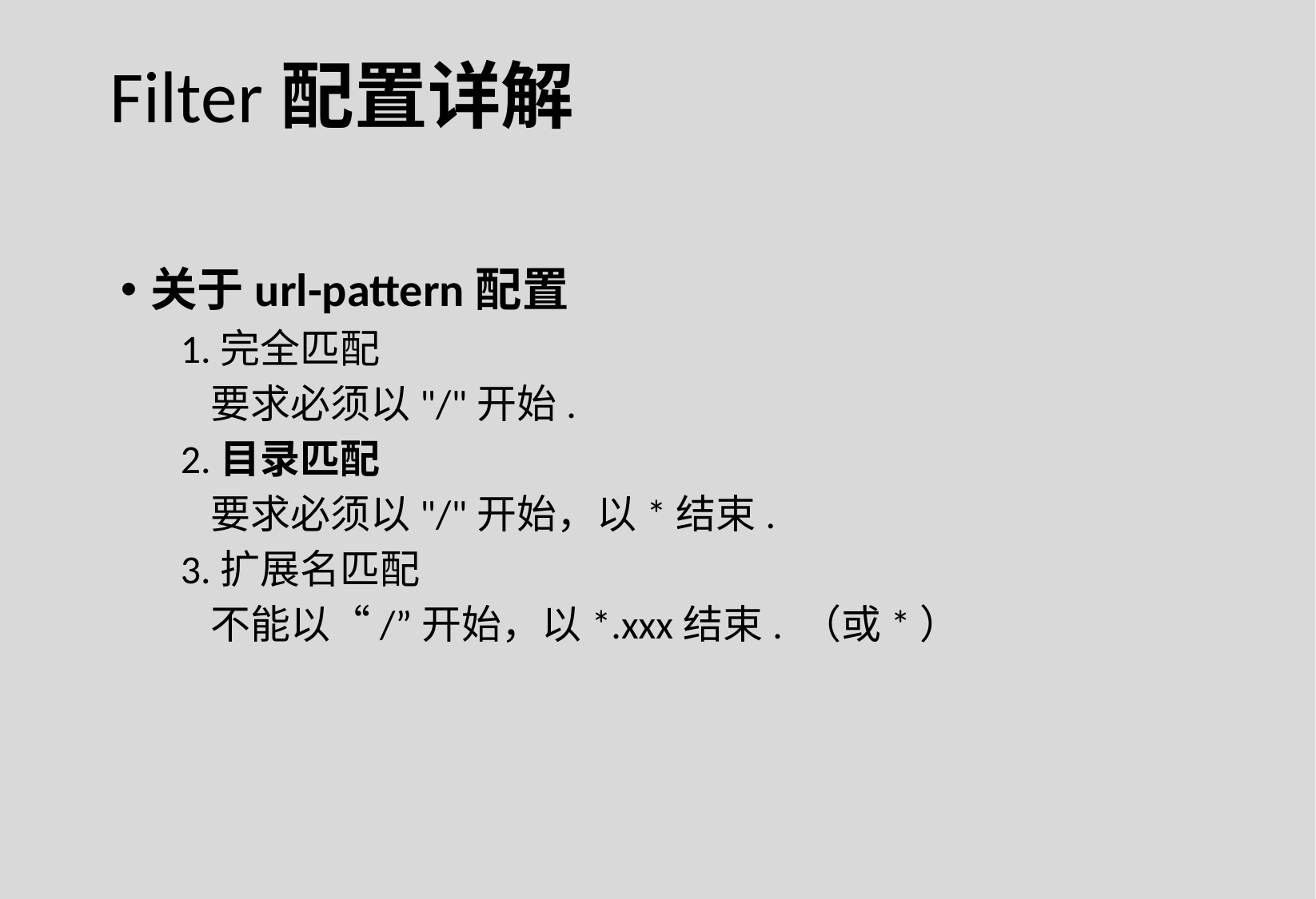

# Filter配置详解
关于url-pattern配置
1.完全匹配
	要求必须以"/"开始.
2.目录匹配
	要求必须以"/"开始，以*结束.
3.扩展名匹配
	不能以“/”开始，以*.xxx结束. （或*）